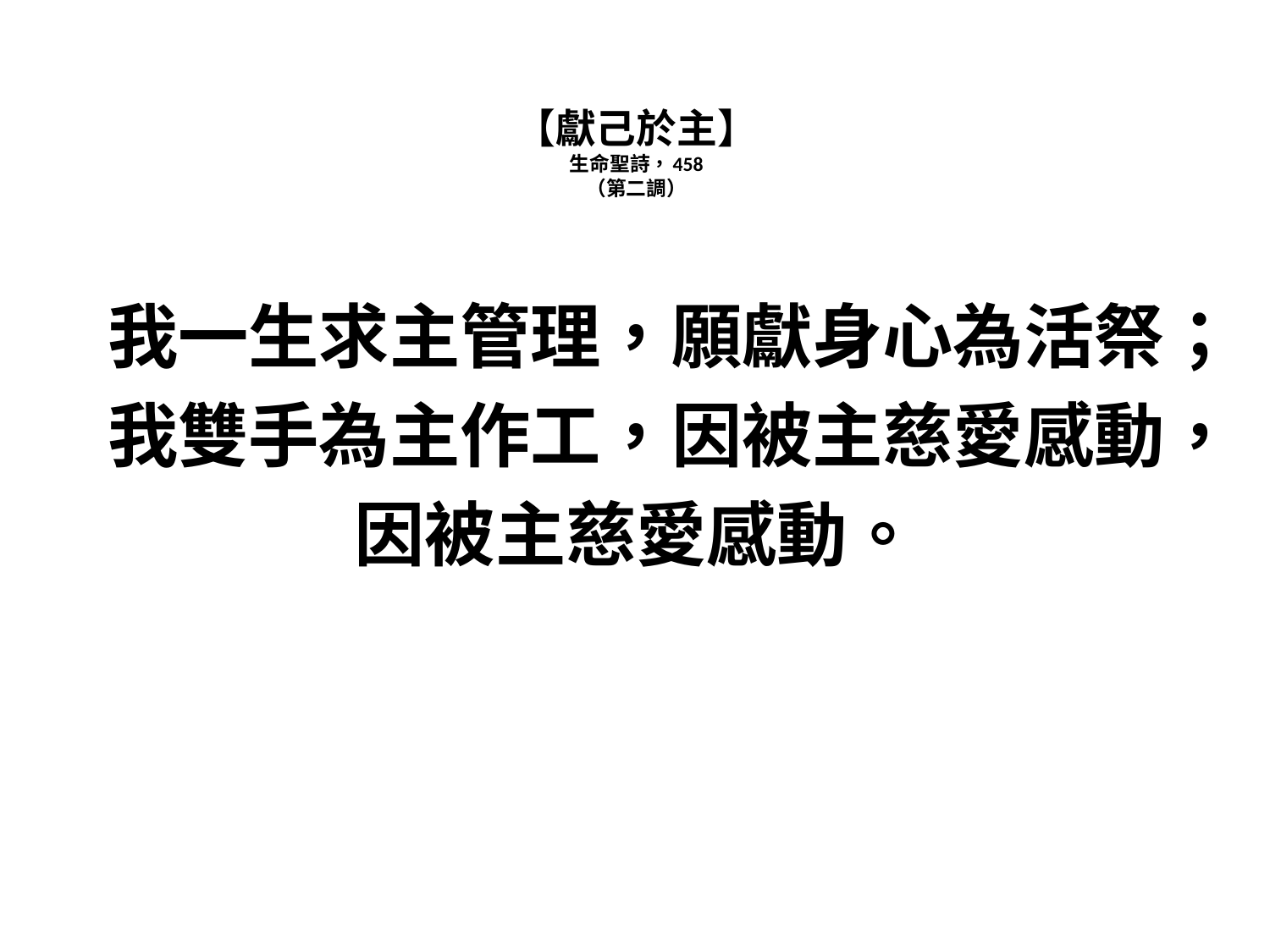

# 【獻己於主】 生命聖詩，458 （第二調）
我一生求主管理，願獻身心為活祭；
我雙手為主作工，因被主慈愛感動，
因被主慈愛感動。